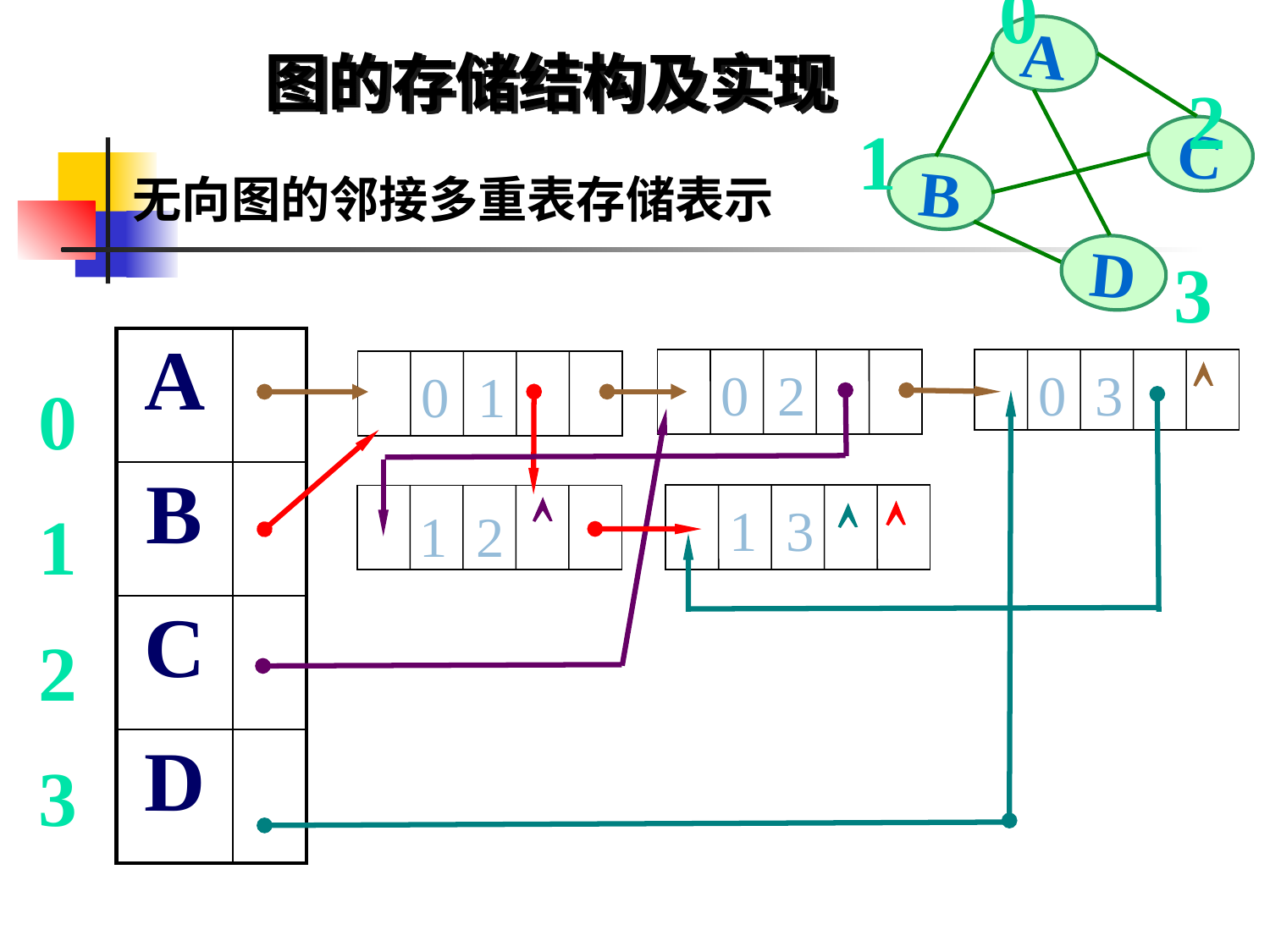

0
A

C

B

D
图的存储结构及实现
2
1
无向图的邻接多重表存储表示
3
| A |  |
| --- | --- |
| B |  |
| C |  |
| D |  |
0
1
2
3
∧

0  3

0  2

0  1

∧

1  3

1  2
∧
∧

59